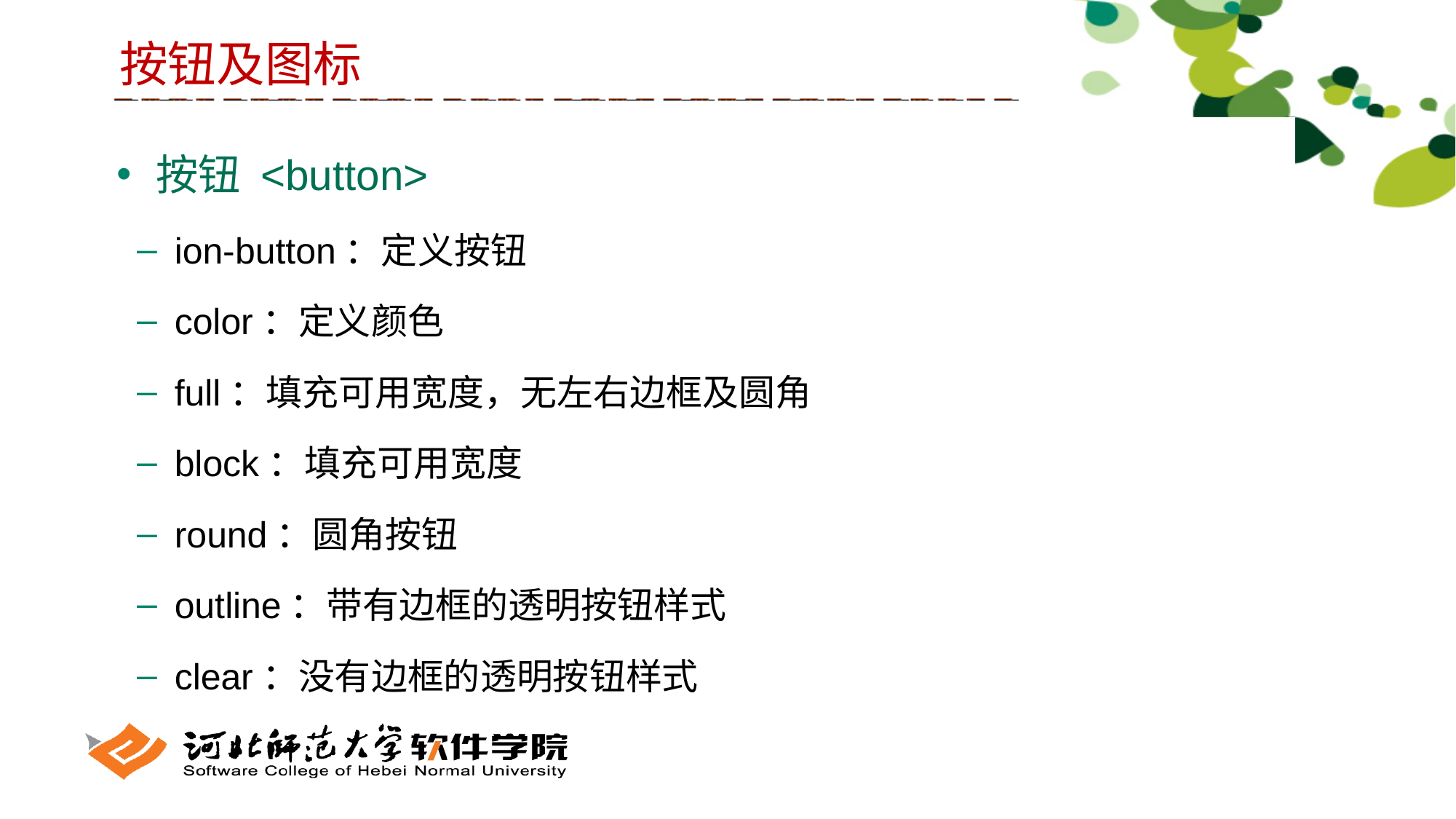

按钮及图标
 按钮 <button>
 ion-button：定义按钮
 color：定义颜色
 full：填充可用宽度，无左右边框及圆角
 block：填充可用宽度
 round：圆角按钮
 outline：带有边框的透明按钮样式
 clear：没有边框的透明按钮样式